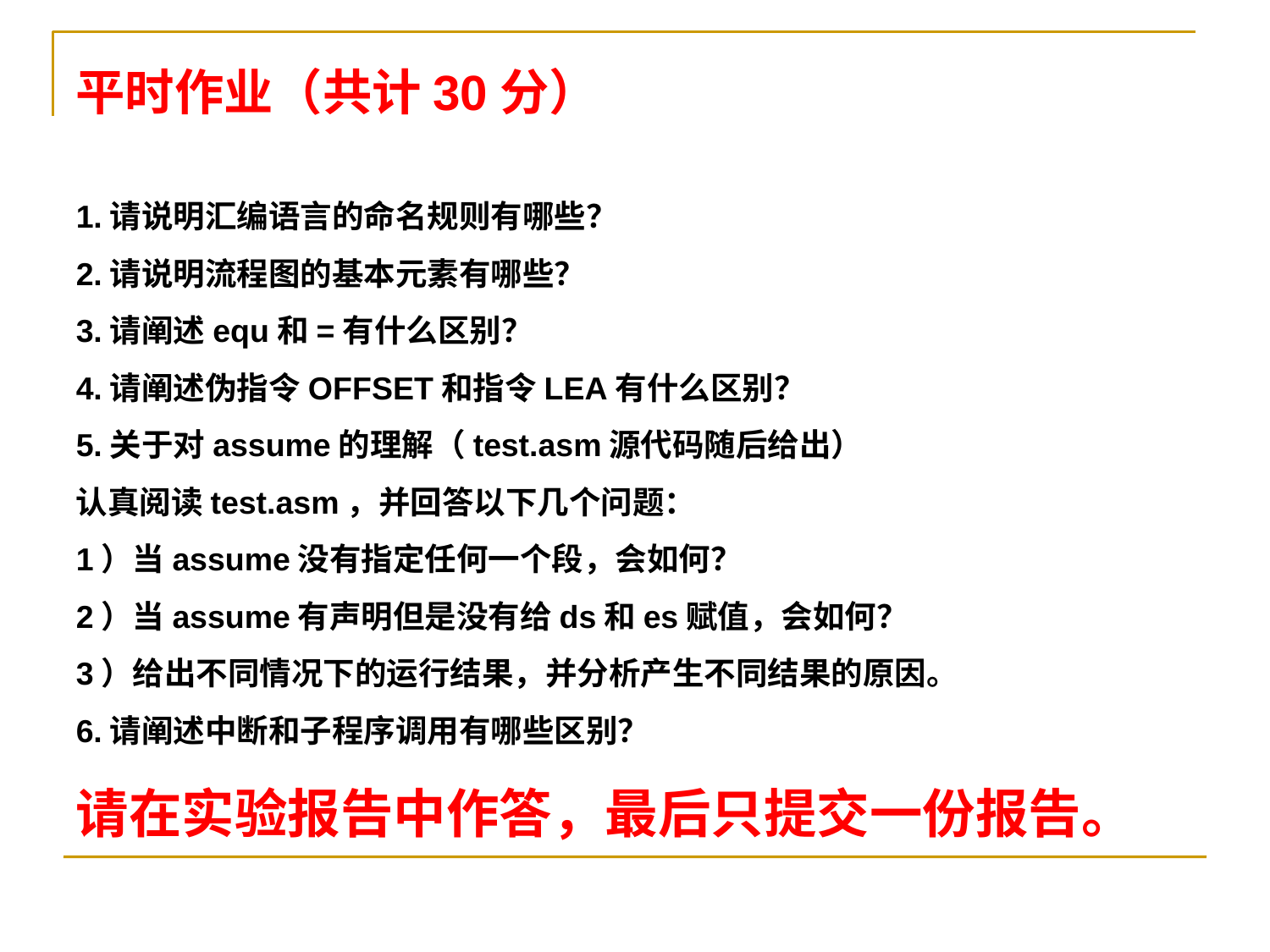

平时作业（共计30分）
1.请说明汇编语言的命名规则有哪些？
2.请说明流程图的基本元素有哪些？
3.请阐述equ和=有什么区别？
4.请阐述伪指令OFFSET和指令LEA有什么区别？
5.关于对assume的理解（test.asm源代码随后给出）
认真阅读test.asm，并回答以下几个问题：
1）当assume没有指定任何一个段，会如何？
2）当assume有声明但是没有给ds和es赋值，会如何？
3）给出不同情况下的运行结果，并分析产生不同结果的原因。
6.请阐述中断和子程序调用有哪些区别？
请在实验报告中作答，最后只提交一份报告。